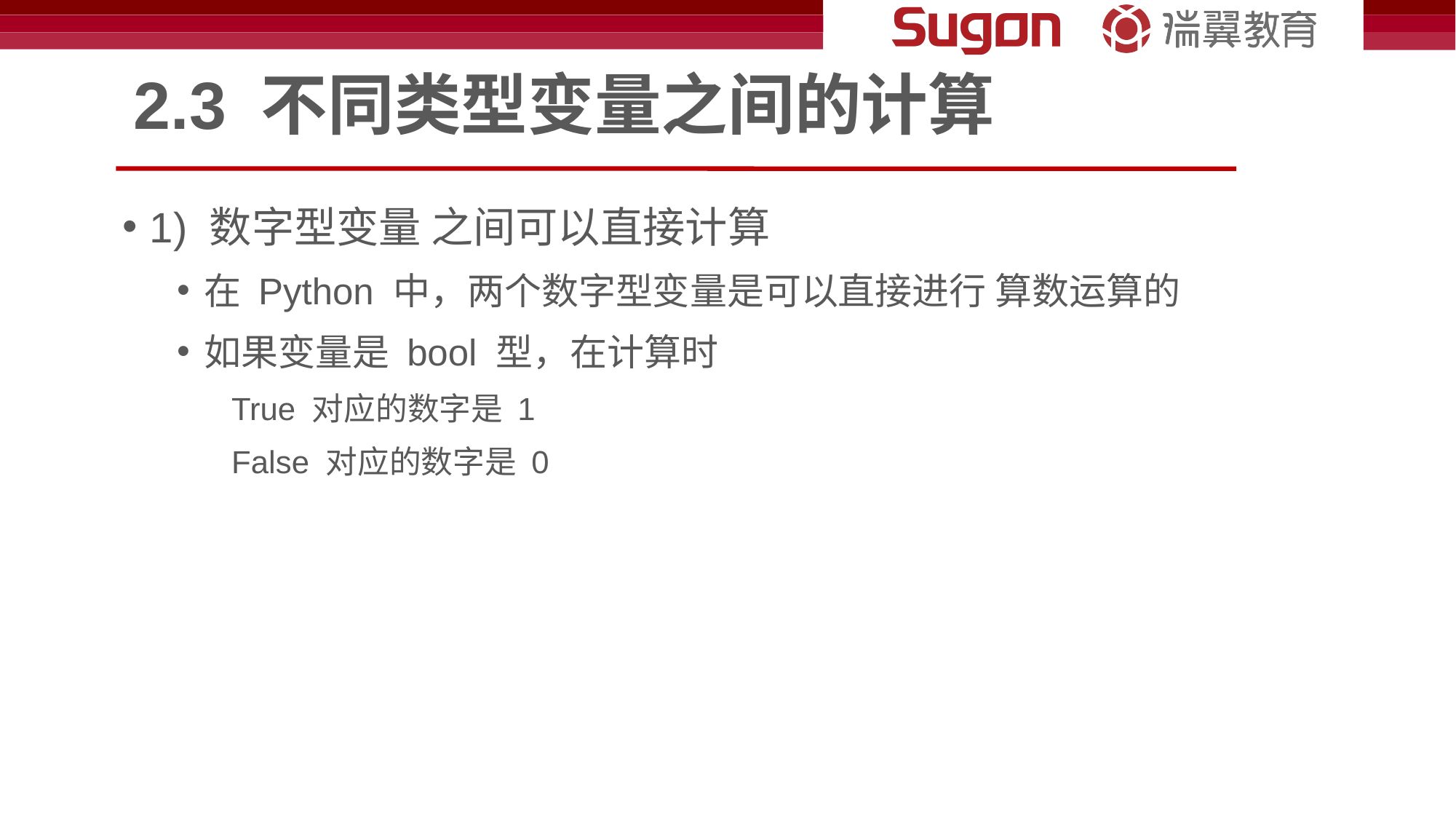

# 2.3 不同类型变量之间的计算
1) 数字型变量 之间可以直接计算
在 Python 中，两个数字型变量是可以直接进行 算数运算的
如果变量是 bool 型，在计算时
True 对应的数字是 1
False 对应的数字是 0